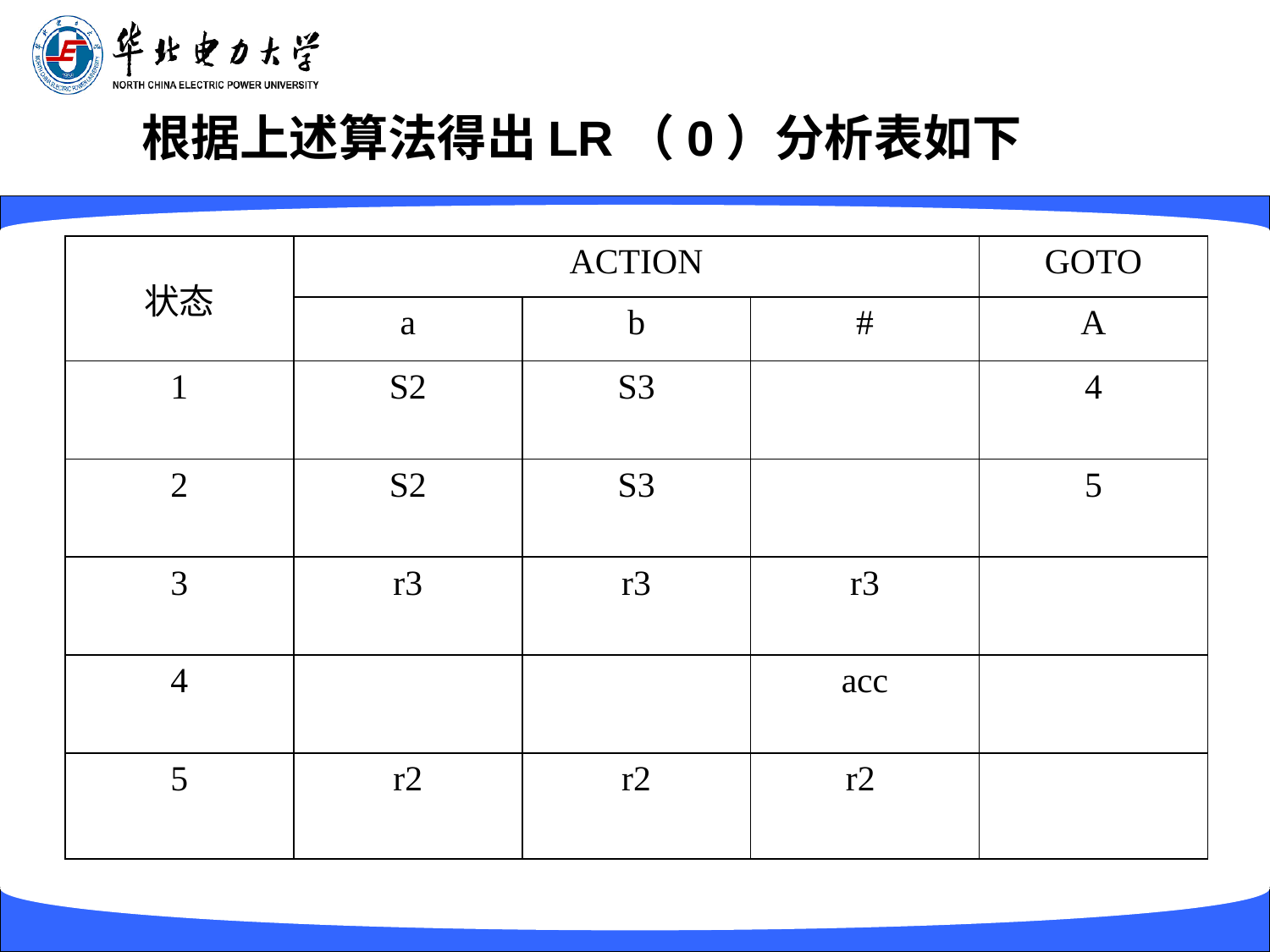

# 根据上述算法得出LR（0）分析表如下
| 状态 | ACTION |  |  | GOTO |
| --- | --- | --- | --- | --- |
|  | a | b | # | A |
| 1 | S2 | S3 |  | 4 |
| 2 | S2 | S3 |  | 5 |
| 3 | r3 | r3 | r3 |  |
| 4 |  |  | acc |  |
| 5 | r2 | r2 | r2 |  |